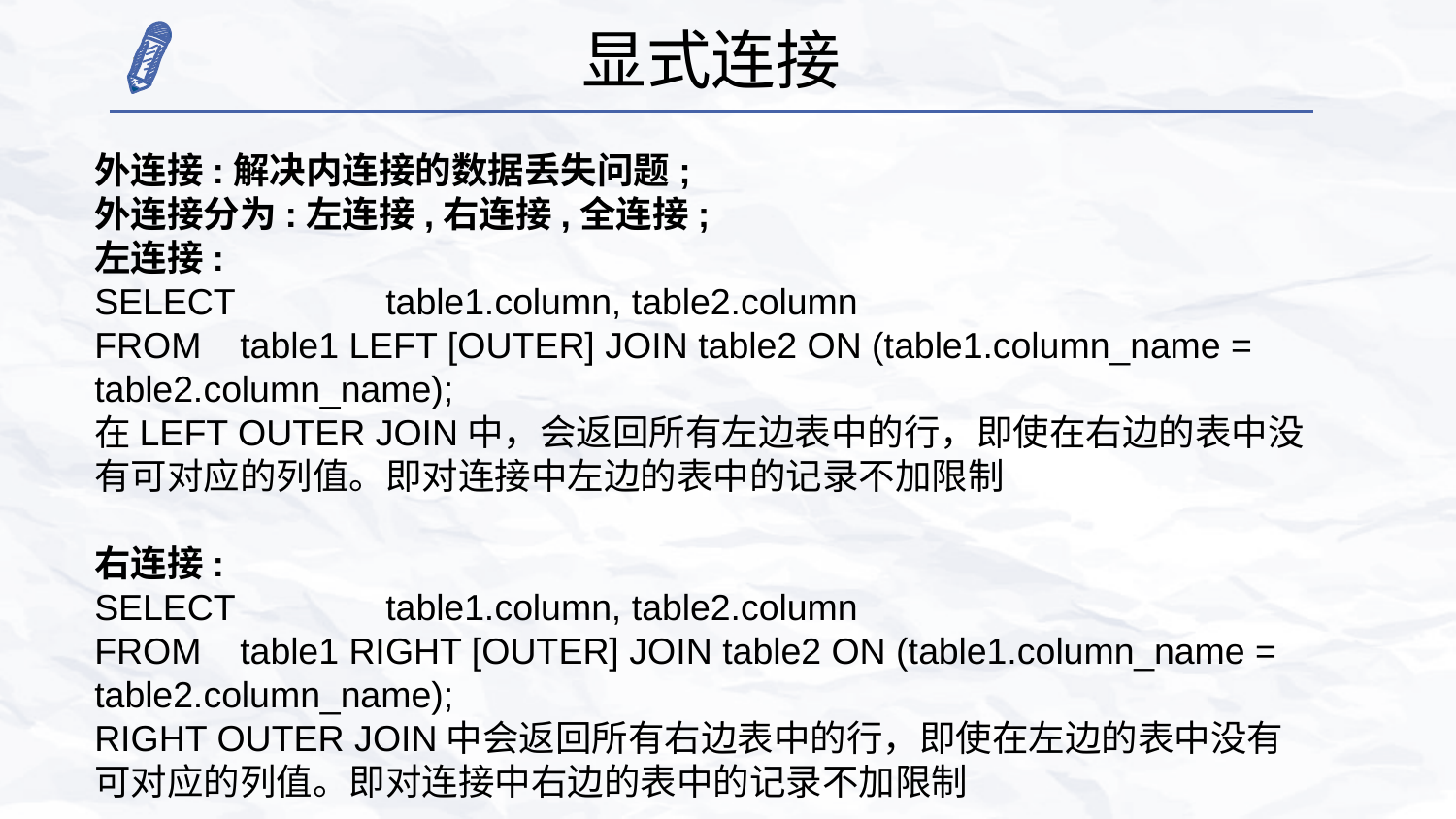

显式连接

外连接:解决内连接的数据丢失问题;
外连接分为:左连接,右连接,全连接;
左连接:
SELECT 	table1.column, table2.column
FROM 	table1 LEFT [OUTER] JOIN table2 ON (table1.column_name = table2.column_name);
在LEFT OUTER JOIN中，会返回所有左边表中的行，即使在右边的表中没有可对应的列值。即对连接中左边的表中的记录不加限制

右连接:
SELECT 	table1.column, table2.column
FROM 	table1 RIGHT [OUTER] JOIN table2 ON (table1.column_name = table2.column_name);
RIGHT OUTER JOIN中会返回所有右边表中的行，即使在左边的表中没有可对应的列值。即对连接中右边的表中的记录不加限制

全连接:
SELECT 	table1.column, table2.column
FROM 	table1 FULL [OUTER] JOIN table2 ON (table1.column_name = table2.column_name);
FULL JOIN = LEFT JOIN + RIGHT JOIN